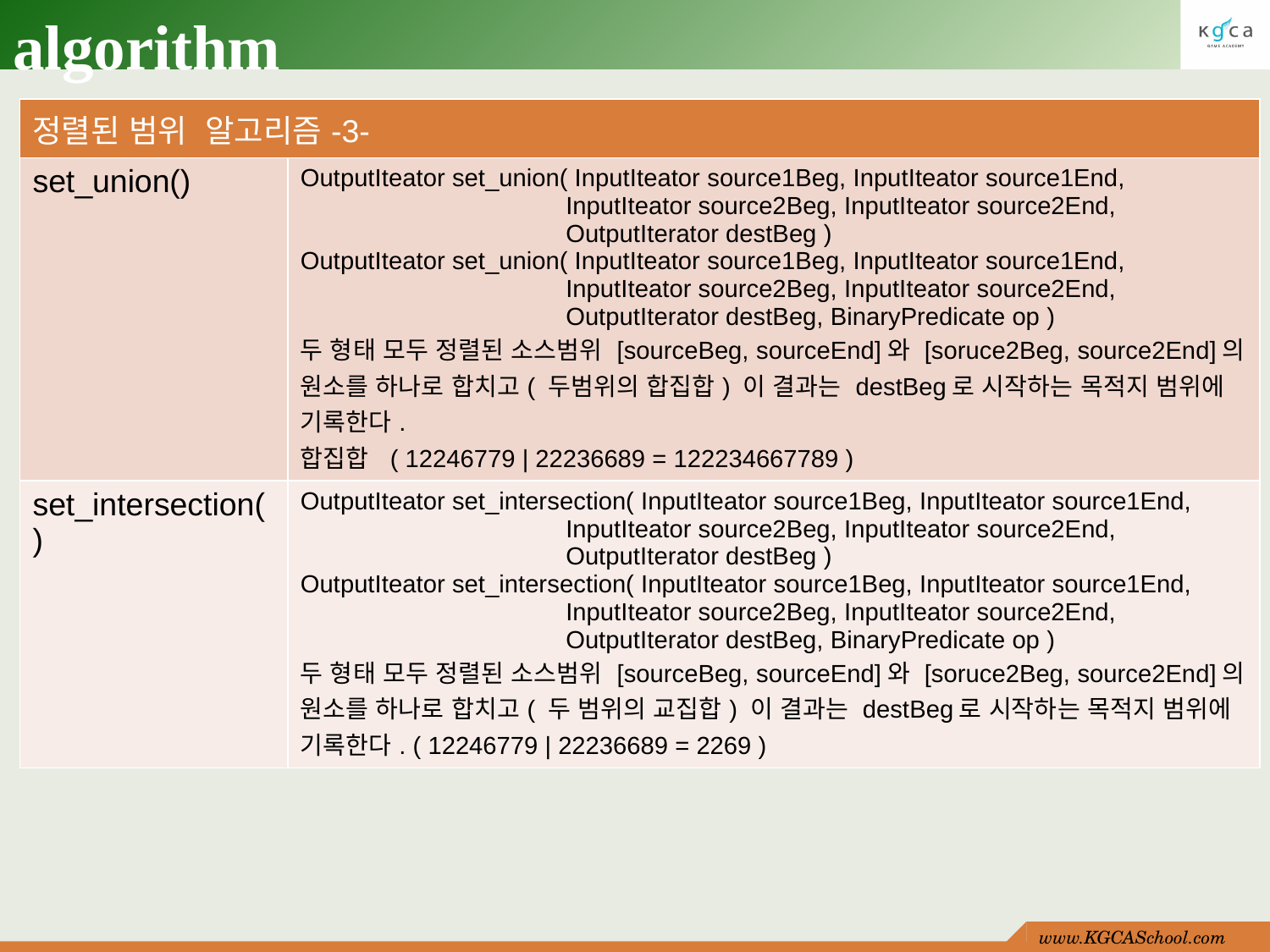

# algorithm
| 정렬된 범위 알고리즘-3- |  |
| --- | --- |
| set\_union() | OutputIteator set\_union( InputIteator source1Beg, InputIteator source1End, InputIteator source2Beg, InputIteator source2End, OutputIterator destBeg ) OutputIteator set\_union( InputIteator source1Beg, InputIteator source1End, InputIteator source2Beg, InputIteator source2End, OutputIterator destBeg, BinaryPredicate op ) 두 형태 모두 정렬된 소스범위 [sourceBeg, sourceEnd]와 [soruce2Beg, source2End]의 원소를 하나로 합치고( 두범위의 합집합) 이 결과는 destBeg로 시작하는 목적지 범위에 기록한다. 합집합 ( 12246779 | 22236689 = 122234667789 ) |
| set\_intersection() | OutputIteator set\_intersection( InputIteator source1Beg, InputIteator source1End, InputIteator source2Beg, InputIteator source2End, OutputIterator destBeg ) OutputIteator set\_intersection( InputIteator source1Beg, InputIteator source1End, InputIteator source2Beg, InputIteator source2End, OutputIterator destBeg, BinaryPredicate op ) 두 형태 모두 정렬된 소스범위 [sourceBeg, sourceEnd]와 [soruce2Beg, source2End]의 원소를 하나로 합치고( 두 범위의 교집합) 이 결과는 destBeg로 시작하는 목적지 범위에 기록한다. ( 12246779 | 22236689 = 2269 ) |